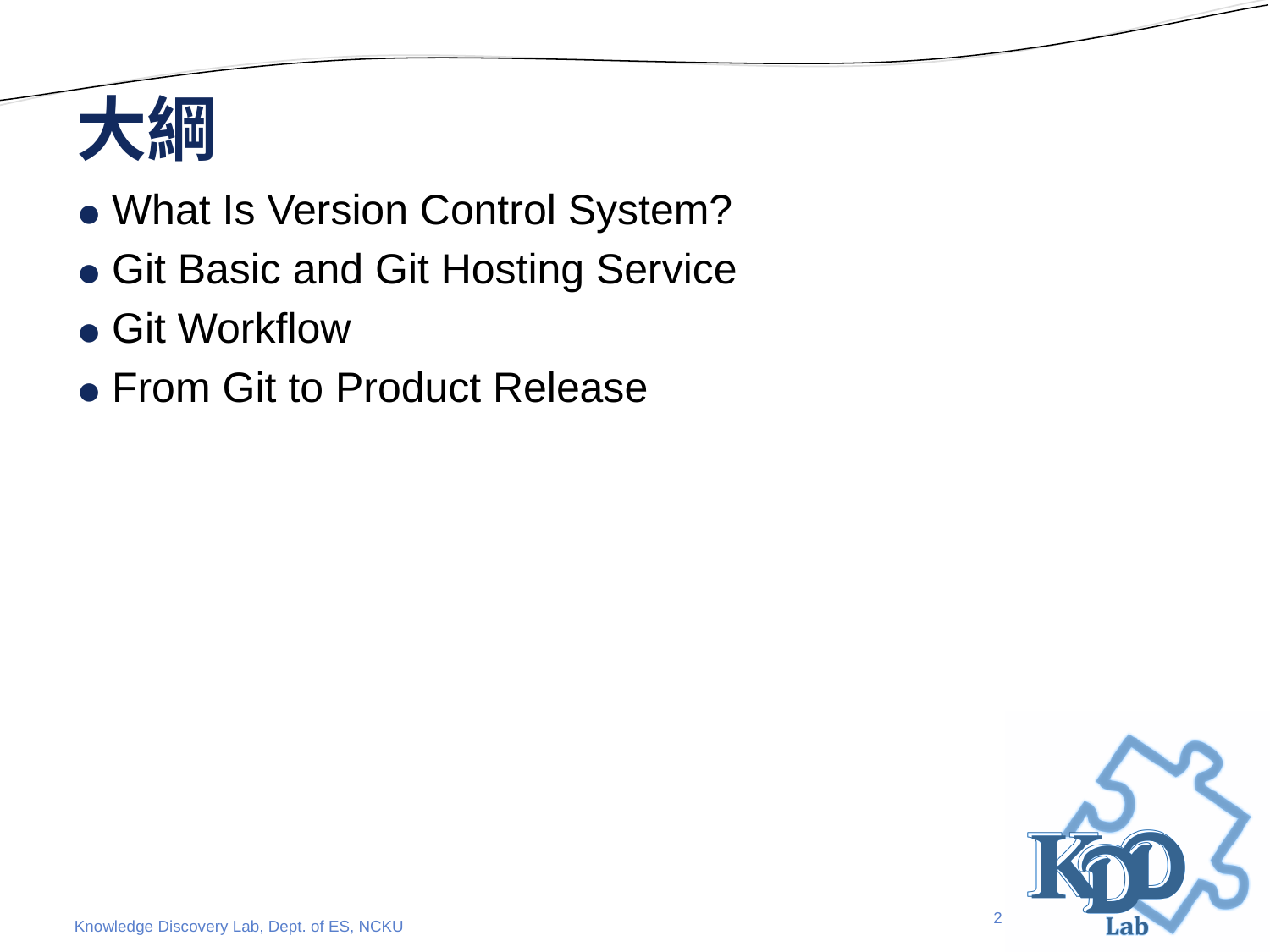

# 大綱
What Is Version Control System?
Git Basic and Git Hosting Service
Git Workflow
From Git to Product Release

2